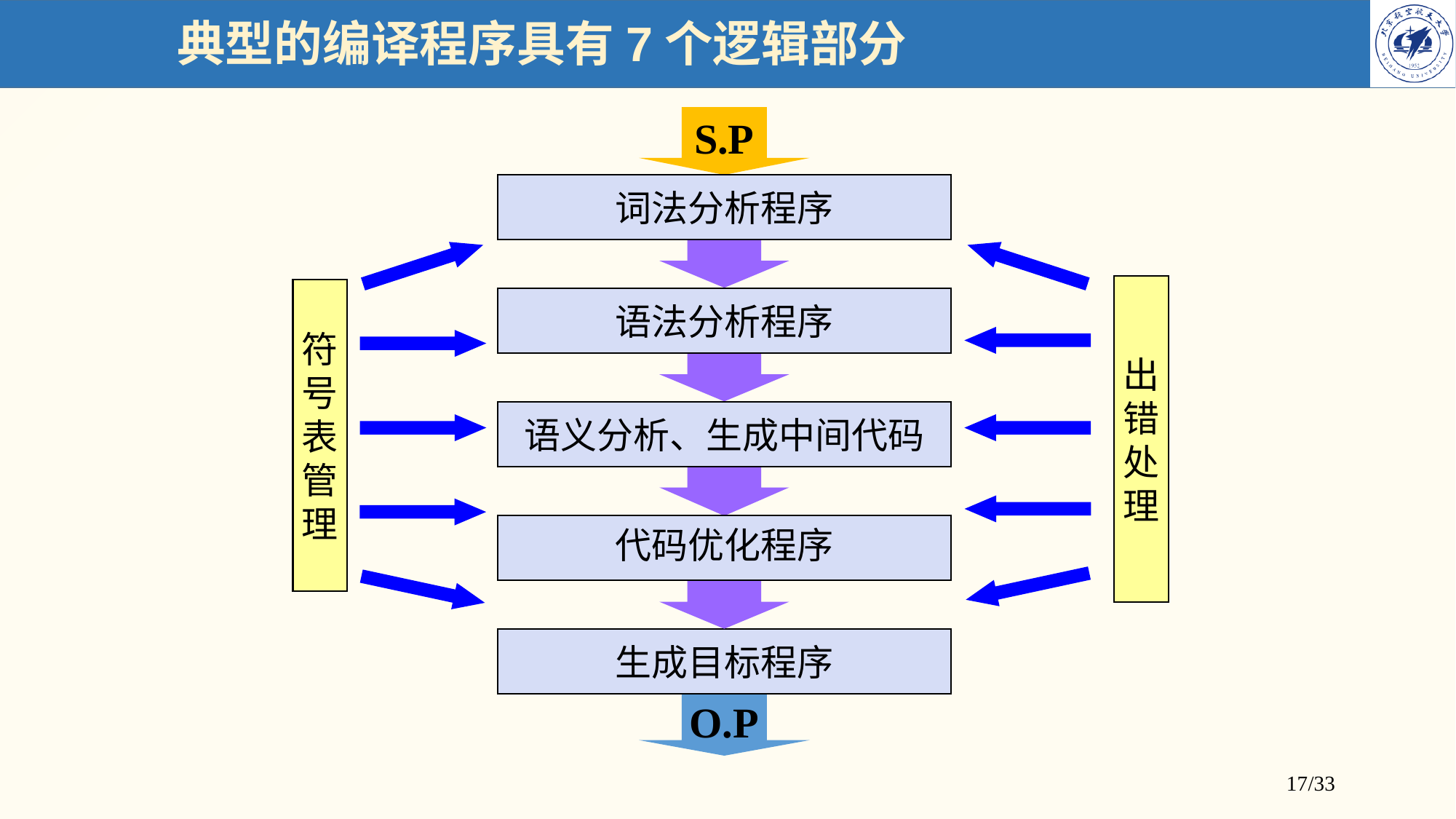

# 典型的编译程序具有7个逻辑部分
S.P
词法分析程序

语法分析程序

语义分析、生成中间代码

代码优化程序

生成目标程序
O.P

符
号
表
管
理

出
错
处
理